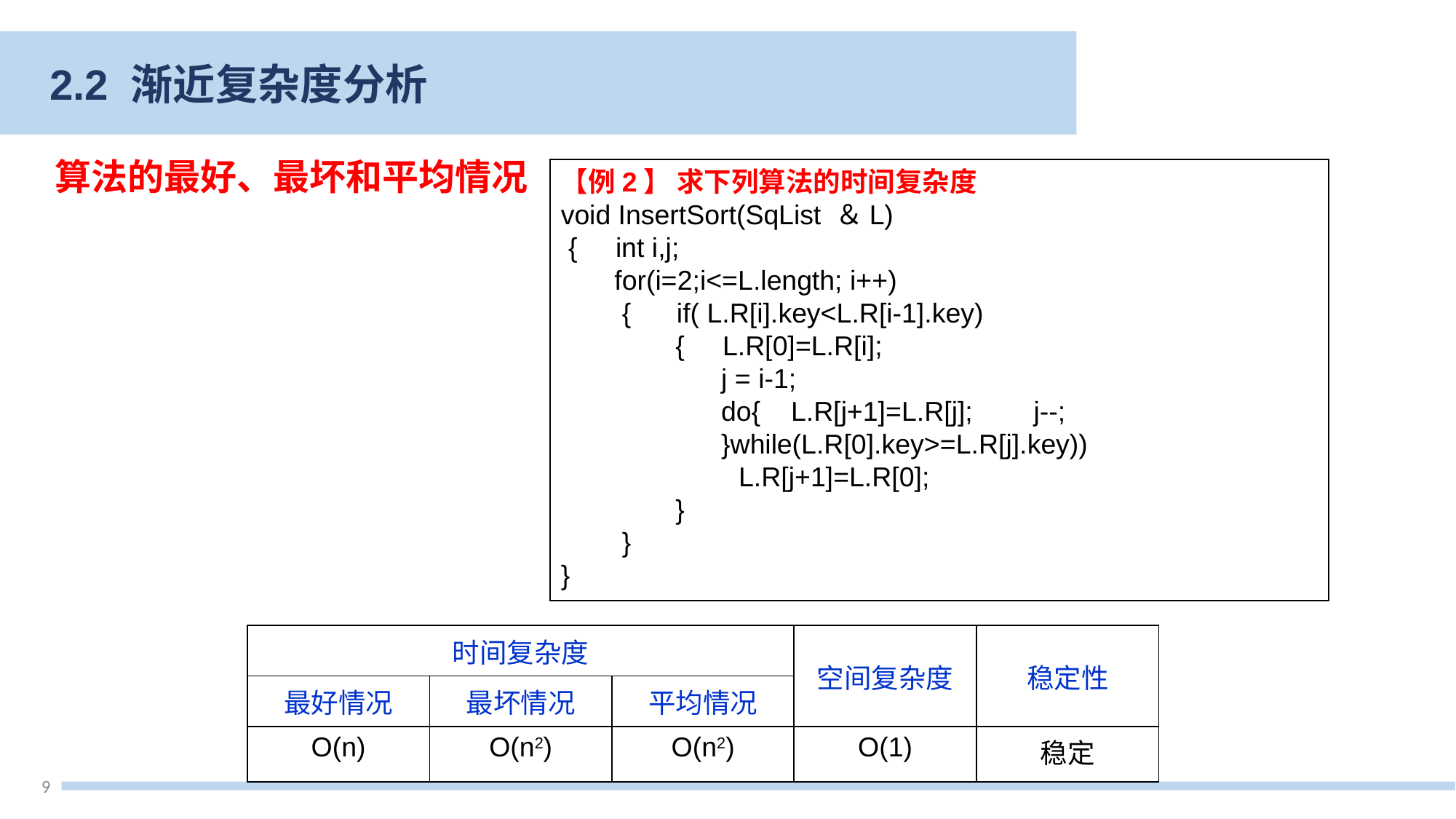

2.2 渐近复杂度分析
算法的最好、最坏和平均情况
【例2】 求下列算法的时间复杂度
void InsertSort(SqList ＆L)
 {     int i,j;
       for(i=2;i<=L.length; i++)
        {      if( L.R[i].key<L.R[i-1].key)
               {     L.R[0]=L.R[i];
                     j = i-1;
                     do{    L.R[j+1]=L.R[j];        j--;
                     }while(L.R[0].key>=L.R[j].key))
	         L.R[j+1]=L.R[0];
               }
        }
}
| 时间复杂度 |  |  | 空间复杂度 | 稳定性 |
| --- | --- | --- | --- | --- |
| 最好情况 | 最坏情况 | 平均情况 |  |  |
| O(n) | O(n2) | O(n2) | O(1) | 稳定 |
9